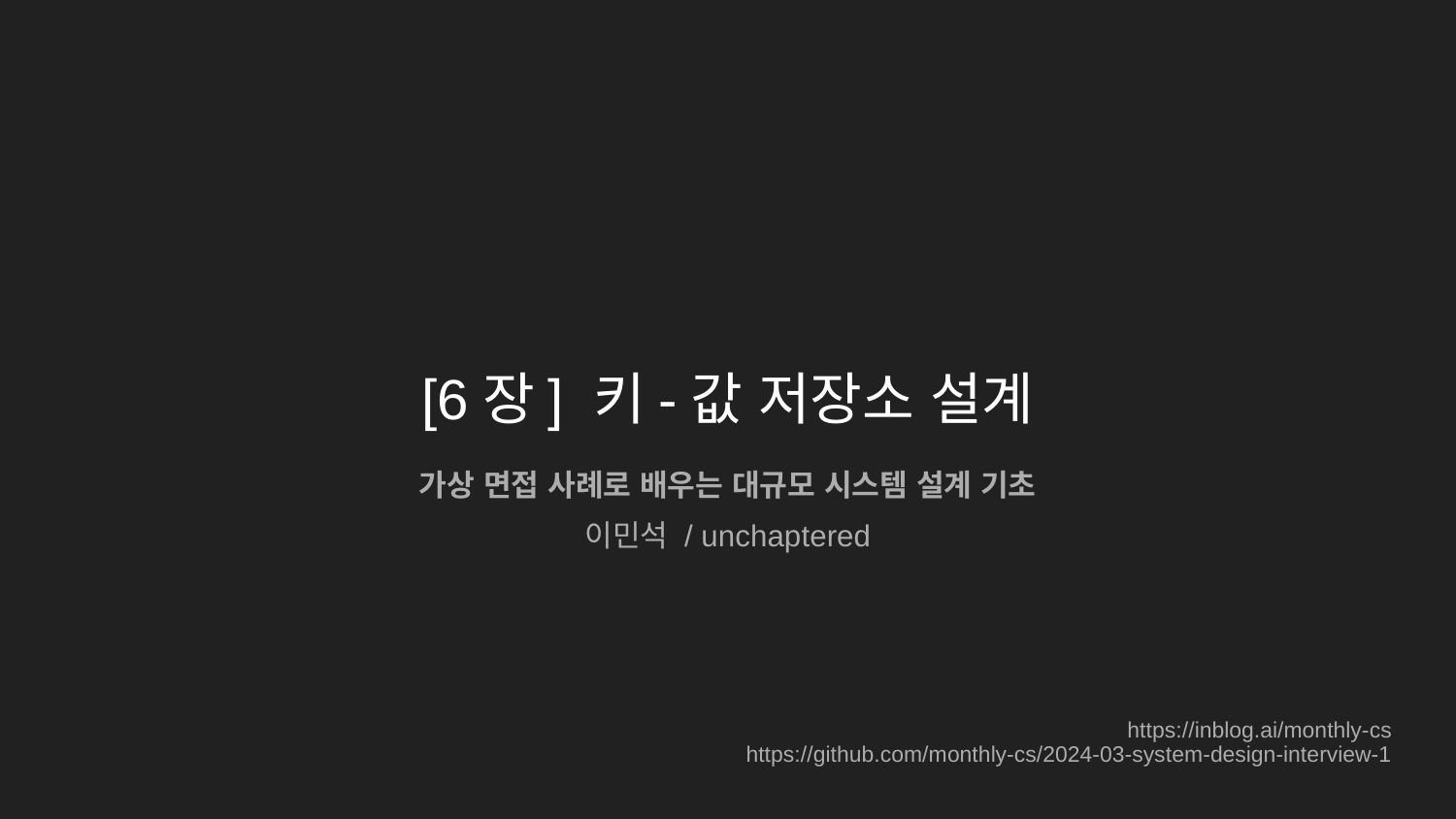

# [6장] 키-값 저장소 설계
가상 면접 사례로 배우는 대규모 시스템 설계 기초
이민석 / unchaptered
https://inblog.ai/monthly-cs
https://github.com/monthly-cs/2024-03-system-design-interview-1